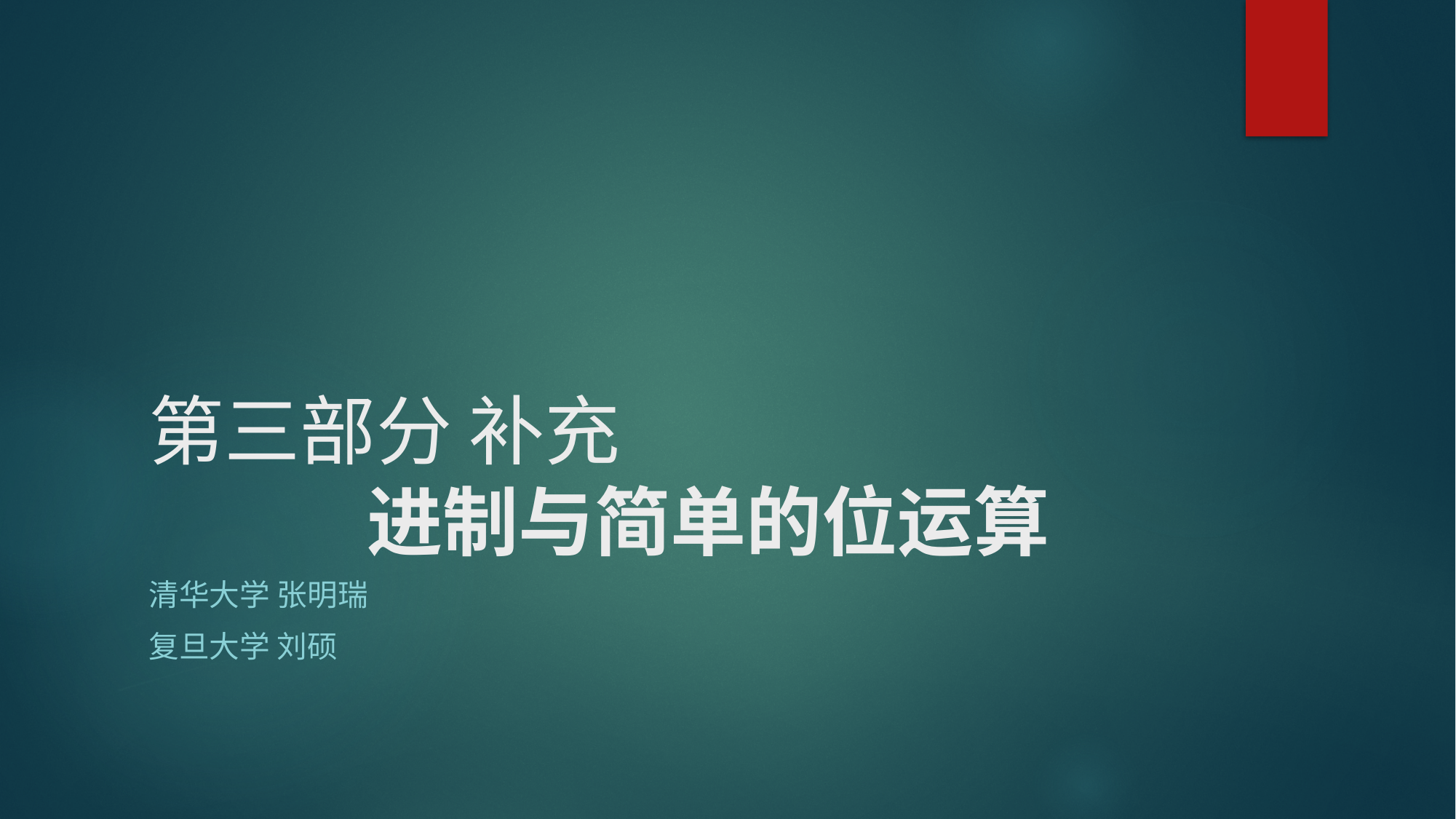

# 第三部分 补充 进制与简单的位运算
清华大学 张明瑞
复旦大学 刘硕